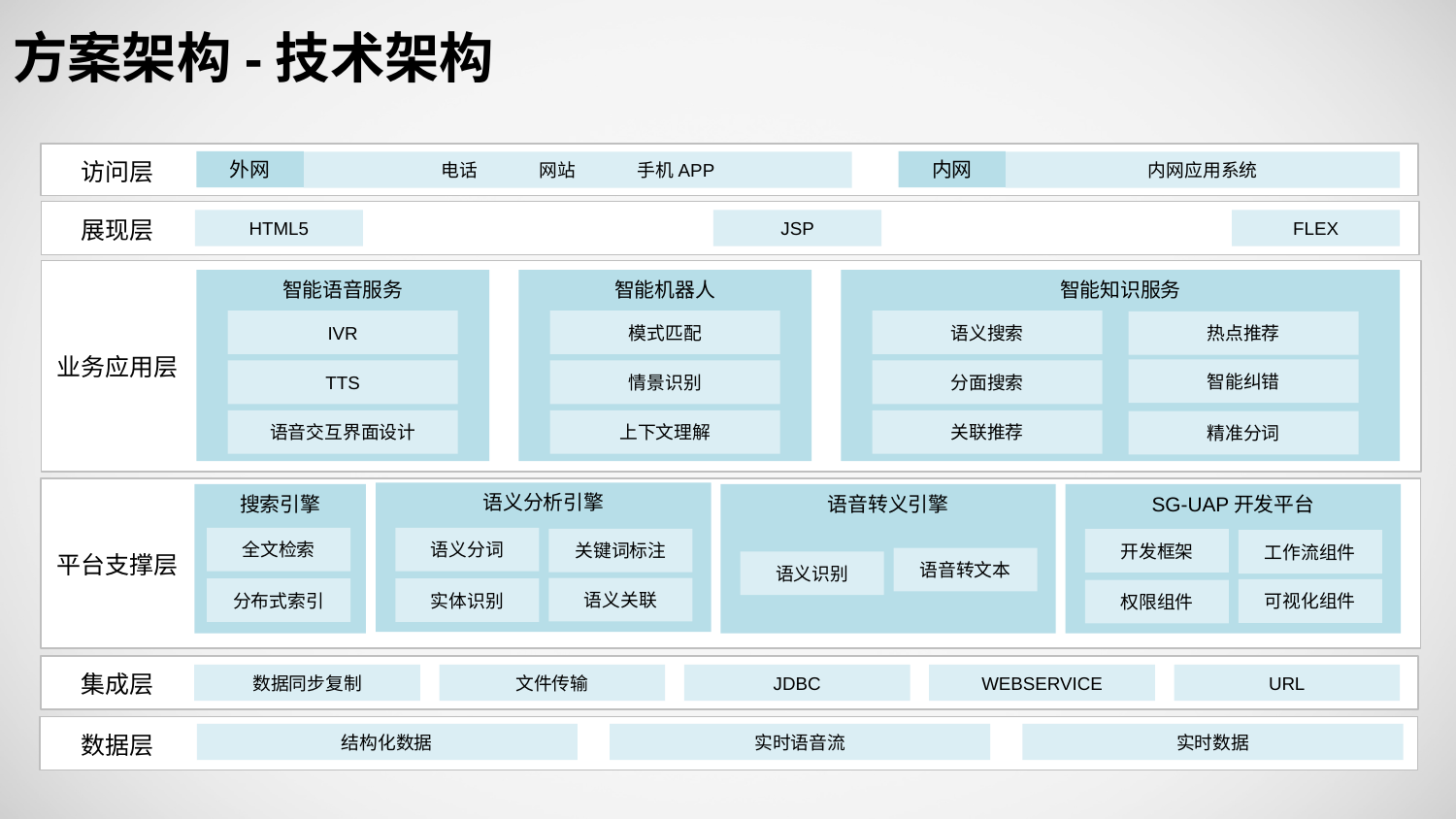

方案架构-技术架构

外网
电话               网站               手机APP
内网
内网应用系统
访问层

HTML5
JSP
FLEX
展现层

智能语音服务
IVR
TTS
语音交互界面设计
智能机器人
模式匹配
情景识别
上下文理解
智能知识服务
语义搜索
分面搜索
关联推荐
热点推荐
智能纠错
精准分词
业务应用层

语义分析引擎
语音转义引擎
SG-UAP开发平台
语义分词
关键词标注
开发框架
工作流组件
语音转文本
语义识别
语义关联
实体识别
可视化组件
权限组件
搜索引擎
全文检索
分布式索引
平台支撑层

JDBC
数据同步复制
文件传输
WEBSERVICE
URL
集成层

结构化数据
实时语音流
实时数据
数据层